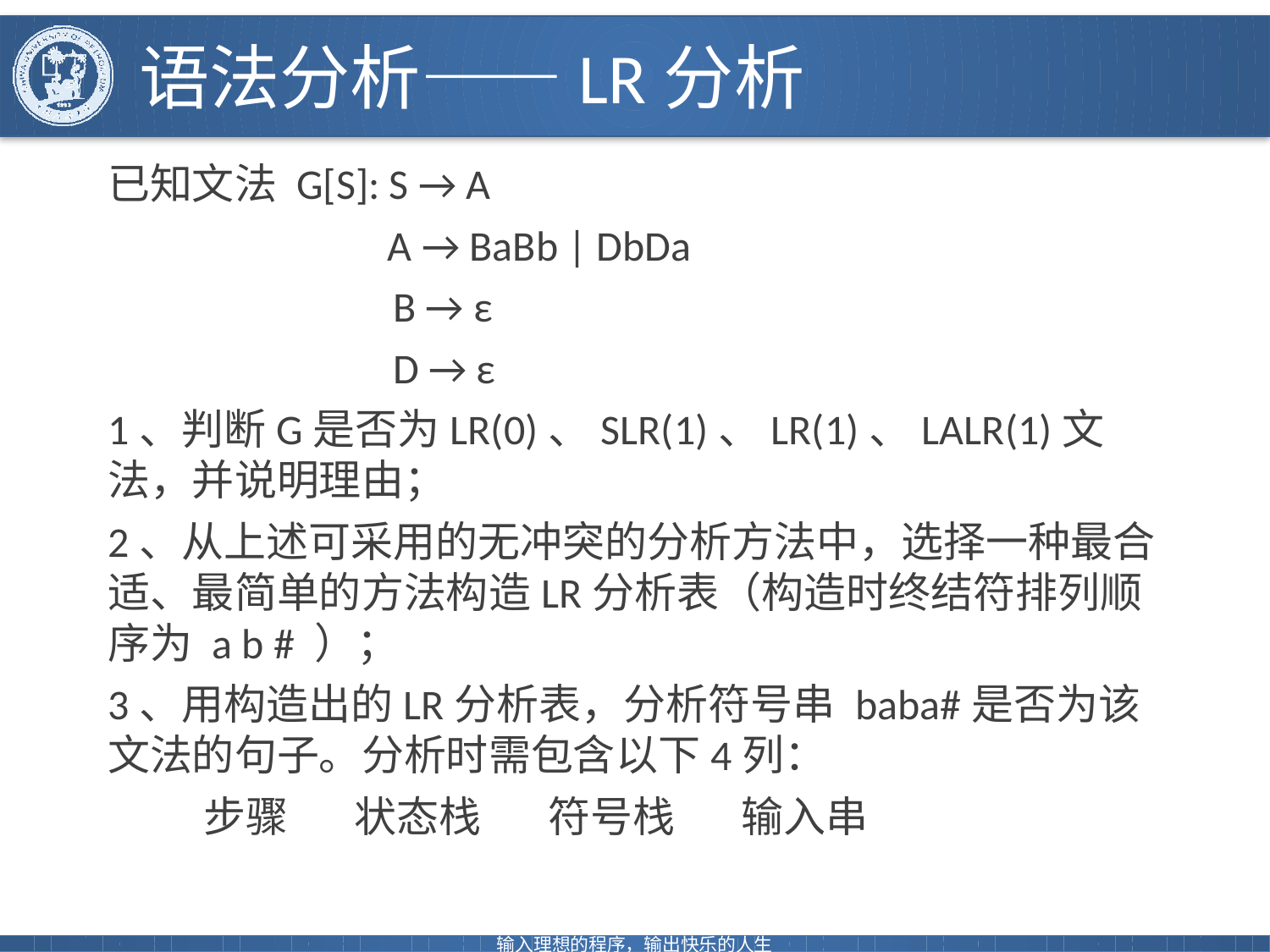

# 语法分析——LR分析
已知文法 G[S]: S → A
　　	               A → BaBb | DbDa
　　                    B → ε
　　                    D → ε
1、判断G是否为LR(0)、SLR(1)、LR(1)、LALR(1)文法，并说明理由；
2、从上述可采用的无冲突的分析方法中，选择一种最合适、最简单的方法构造LR分析表（构造时终结符排列顺序为 a b # ）；
3、用构造出的LR分析表，分析符号串 baba#是否为该文法的句子。分析时需包含以下4列：
         步骤       状态栈       符号栈       输入串